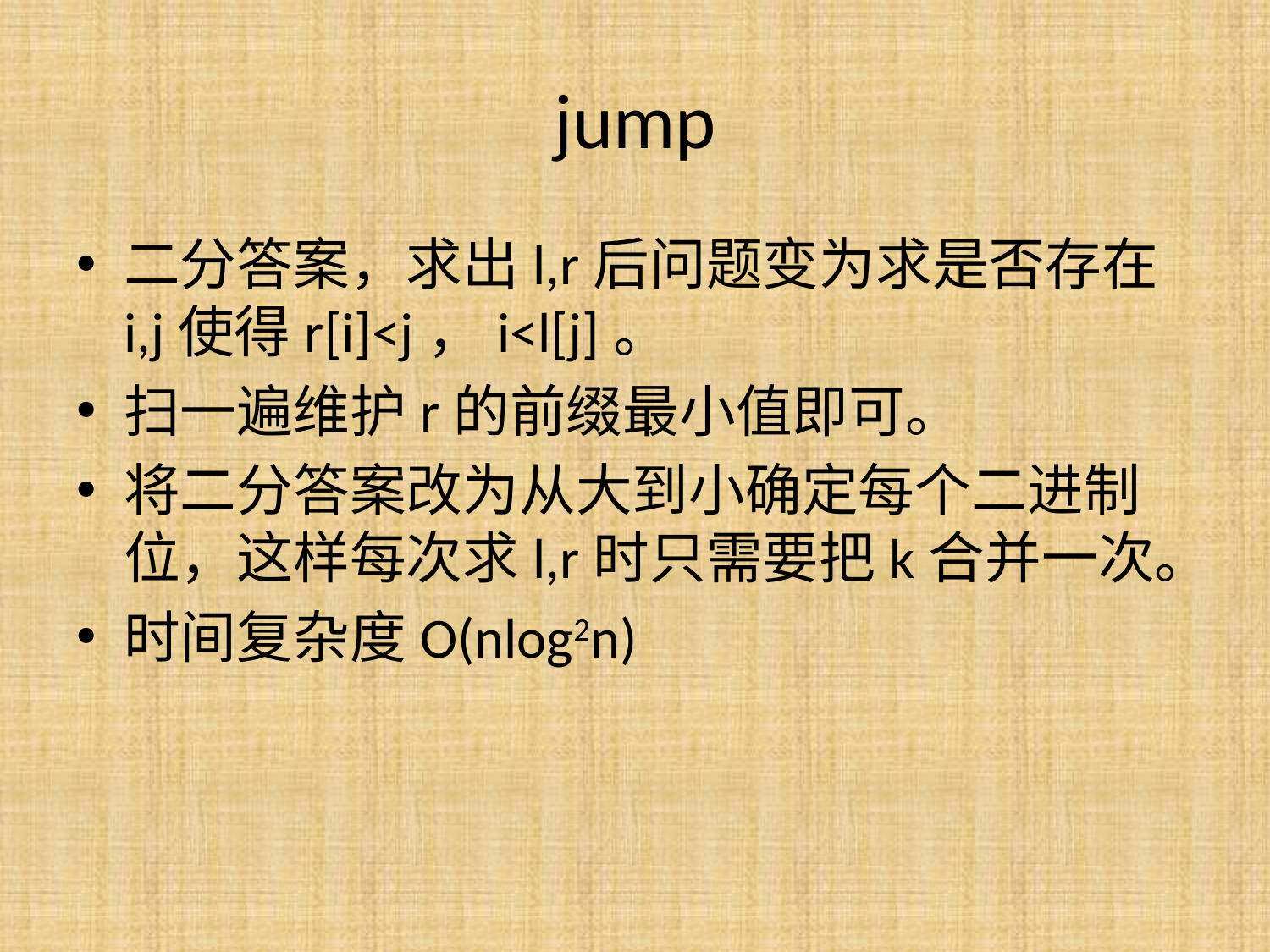

# jump
二分答案，求出l,r后问题变为求是否存在i,j使得r[i]<j，i<l[j]。
扫一遍维护r的前缀最小值即可。
将二分答案改为从大到小确定每个二进制位，这样每次求l,r时只需要把k合并一次。
时间复杂度O(nlog2n)